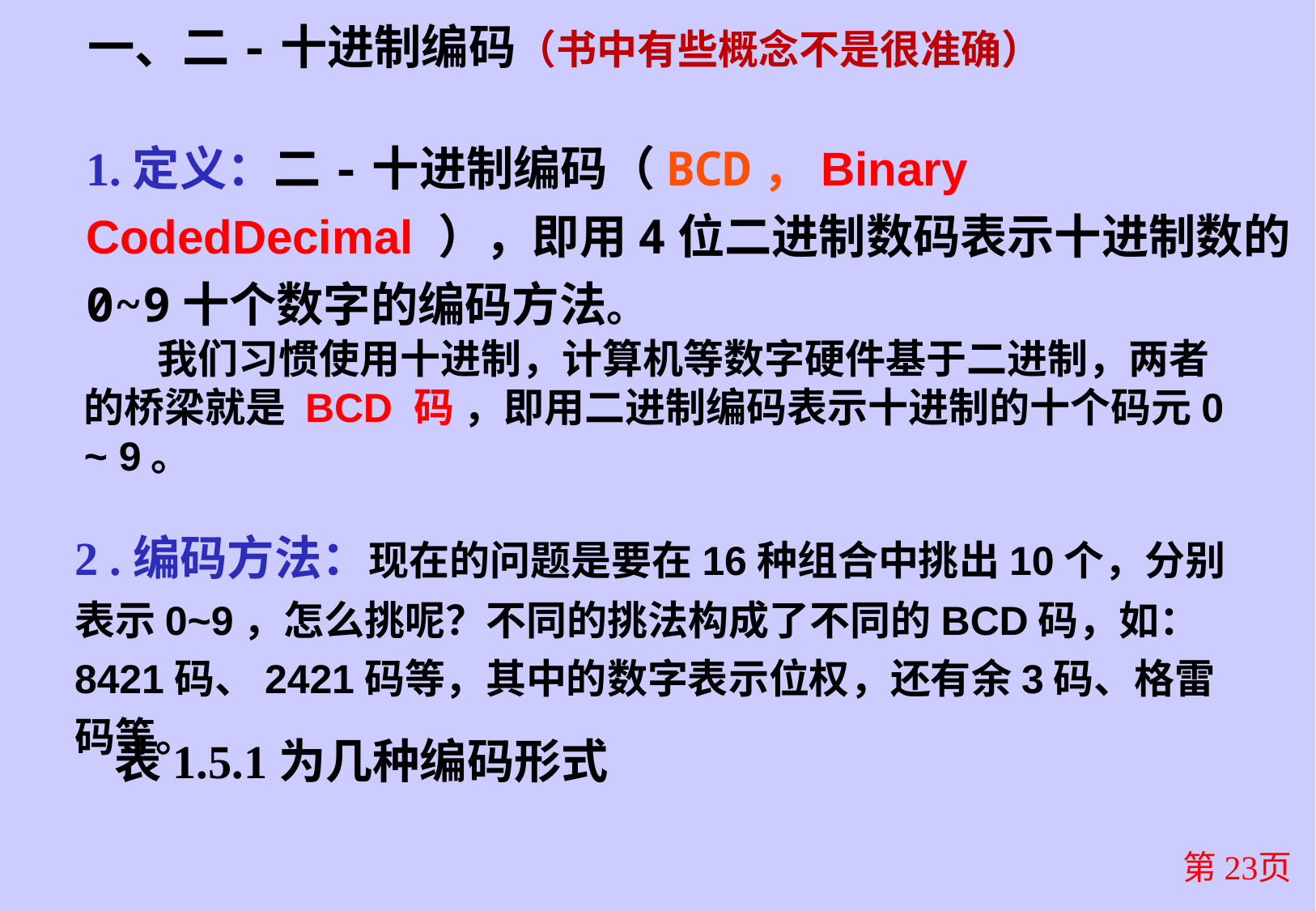

一、二-十进制编码（书中有些概念不是很准确）

1.定义：二-十进制编码（BCD，Binary CodedDecimal ），即用4位二进制数码表示十进制数的0~9十个数字的编码方法。
       我们习惯使用十进制，计算机等数字硬件基于二进制，两者的桥梁就是 BCD 码 ，即用二进制编码表示十进制的十个码元0 ~ 9。
2 .编码方法：现在的问题是要在16种组合中挑出10个，分别表示0~9，怎么挑呢？不同的挑法构成了不同的BCD码，如：8421码、2421码等，其中的数字表示位权，还有余3码、格雷码等。
表1.5.1为几种编码形式
第23页